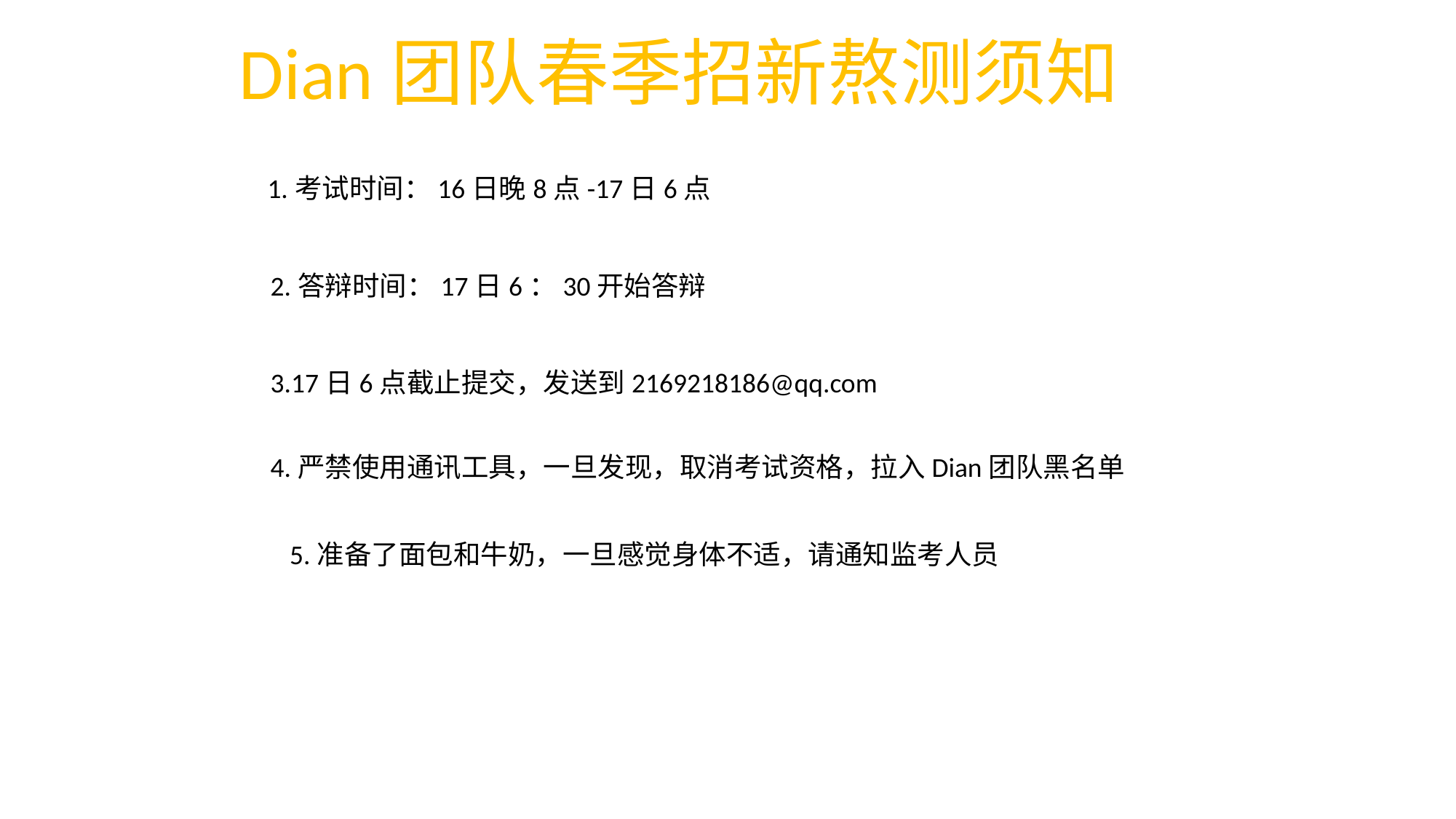

Dian团队春季招新熬测须知
1.考试时间：16日晚8点-17日6点
2.答辩时间：17日6：30开始答辩
3.17日6点截止提交，发送到2169218186@qq.com
4.严禁使用通讯工具，一旦发现，取消考试资格，拉入Dian团队黑名单
5.准备了面包和牛奶，一旦感觉身体不适，请通知监考人员